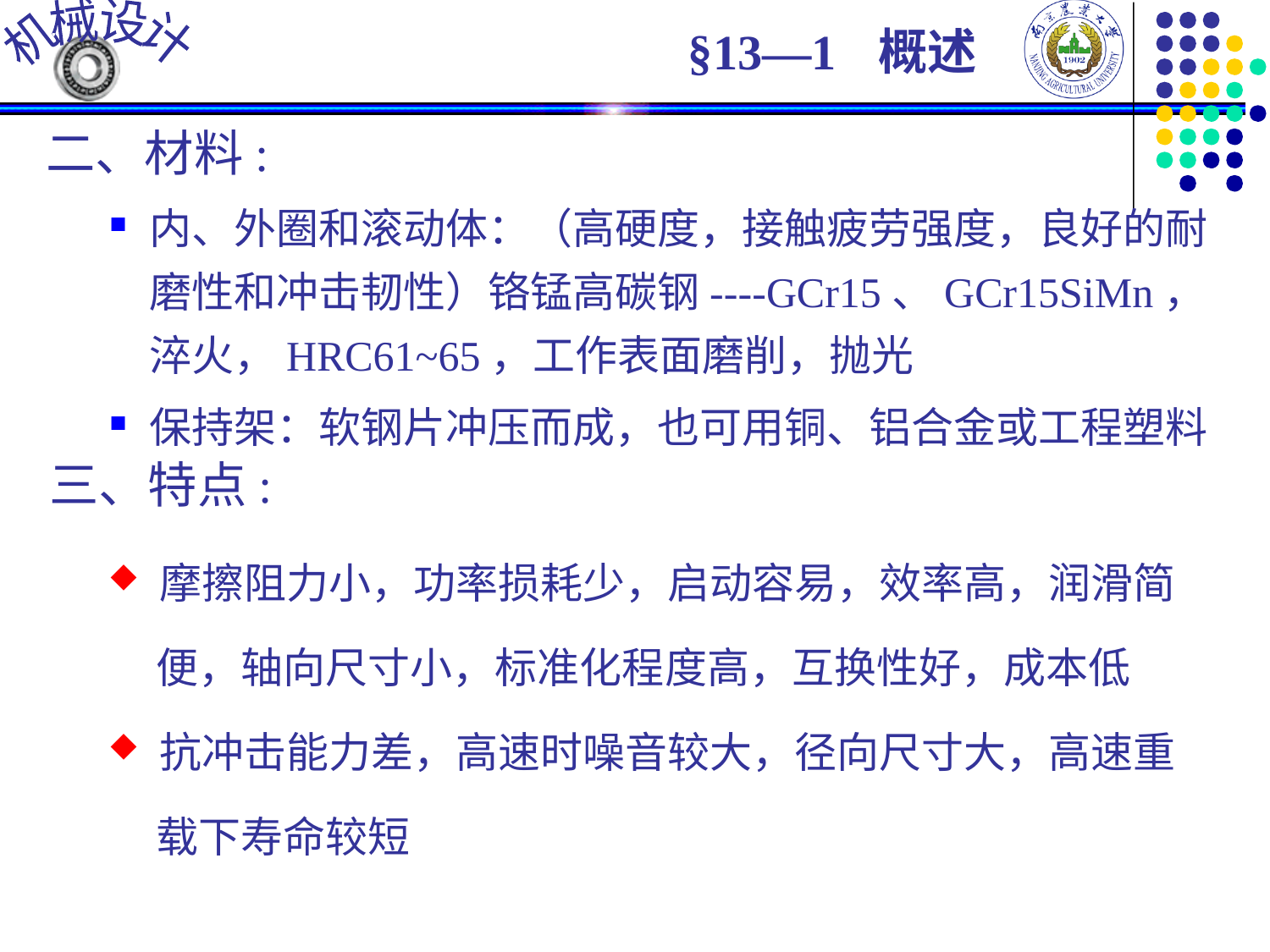

§13—1 概述
二、材料:
内、外圈和滚动体：（高硬度，接触疲劳强度，良好的耐磨性和冲击韧性）铬锰高碳钢----GCr15、GCr15SiMn，淬火，HRC61~65，工作表面磨削，抛光
保持架：软钢片冲压而成，也可用铜、铝合金或工程塑料
三、特点:
 摩擦阻力小，功率损耗少，启动容易，效率高，润滑简
    便，轴向尺寸小，标准化程度高，互换性好，成本低
 抗冲击能力差，高速时噪音较大，径向尺寸大，高速重
    载下寿命较短